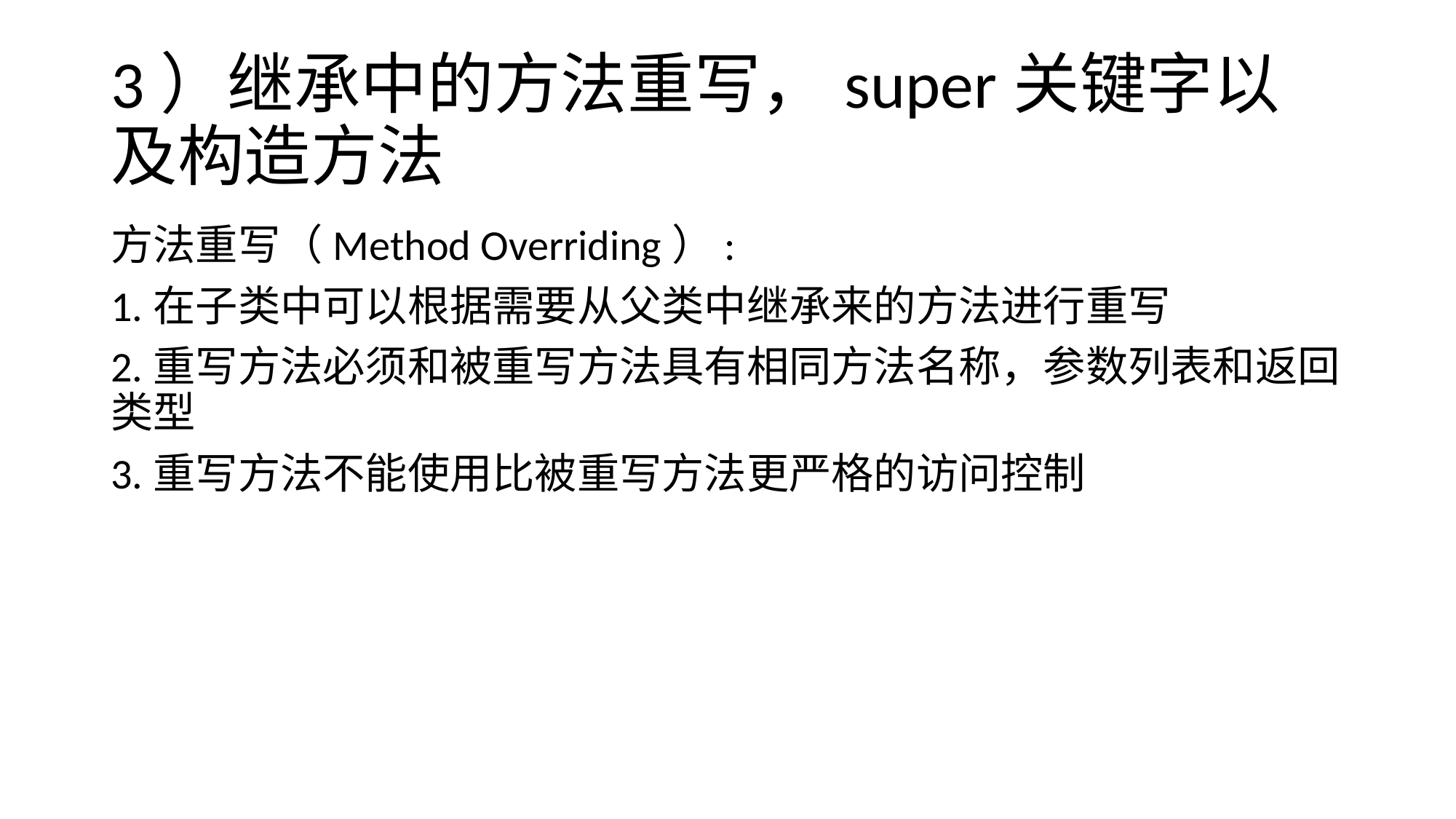

# 3）继承中的方法重写，super关键字以及构造方法
方法重写（Method Overriding）:
1.在子类中可以根据需要从父类中继承来的方法进行重写
2.重写方法必须和被重写方法具有相同方法名称，参数列表和返回类型
3.重写方法不能使用比被重写方法更严格的访问控制